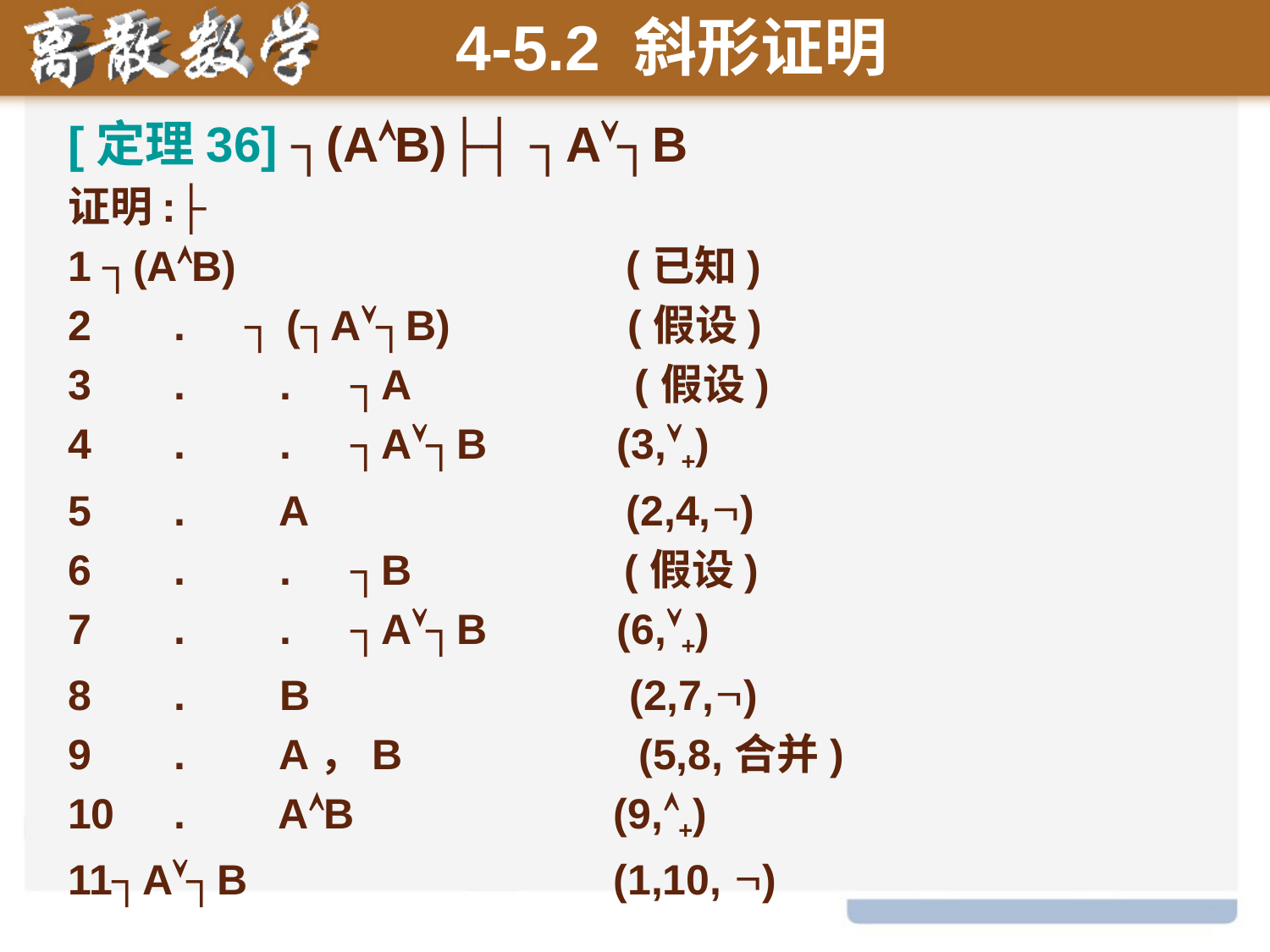

4-5.2 斜形证明
#
[定理36] ┐(A∧B)├┤ ┐A∨┐B
证明:├
1 ┐(A∧B)                                 (已知)
2       .     ┐ (┐A∨┐B)               (假设)
3       .        .     ┐A                   (假设)
4       .        .     ┐A∨┐B           (3,∨+)
5       .        A                           (2,4,¬)
6       .        .     ┐B                  (假设)
7       .        .     ┐A∨┐B           (6,∨+)
8       .        B                           (2,7,¬)
9       .        A，B                    (5,8,合并)
10     .        A∧B                      (9,∧+)
11┐A∨┐B                               (1,10, ¬)